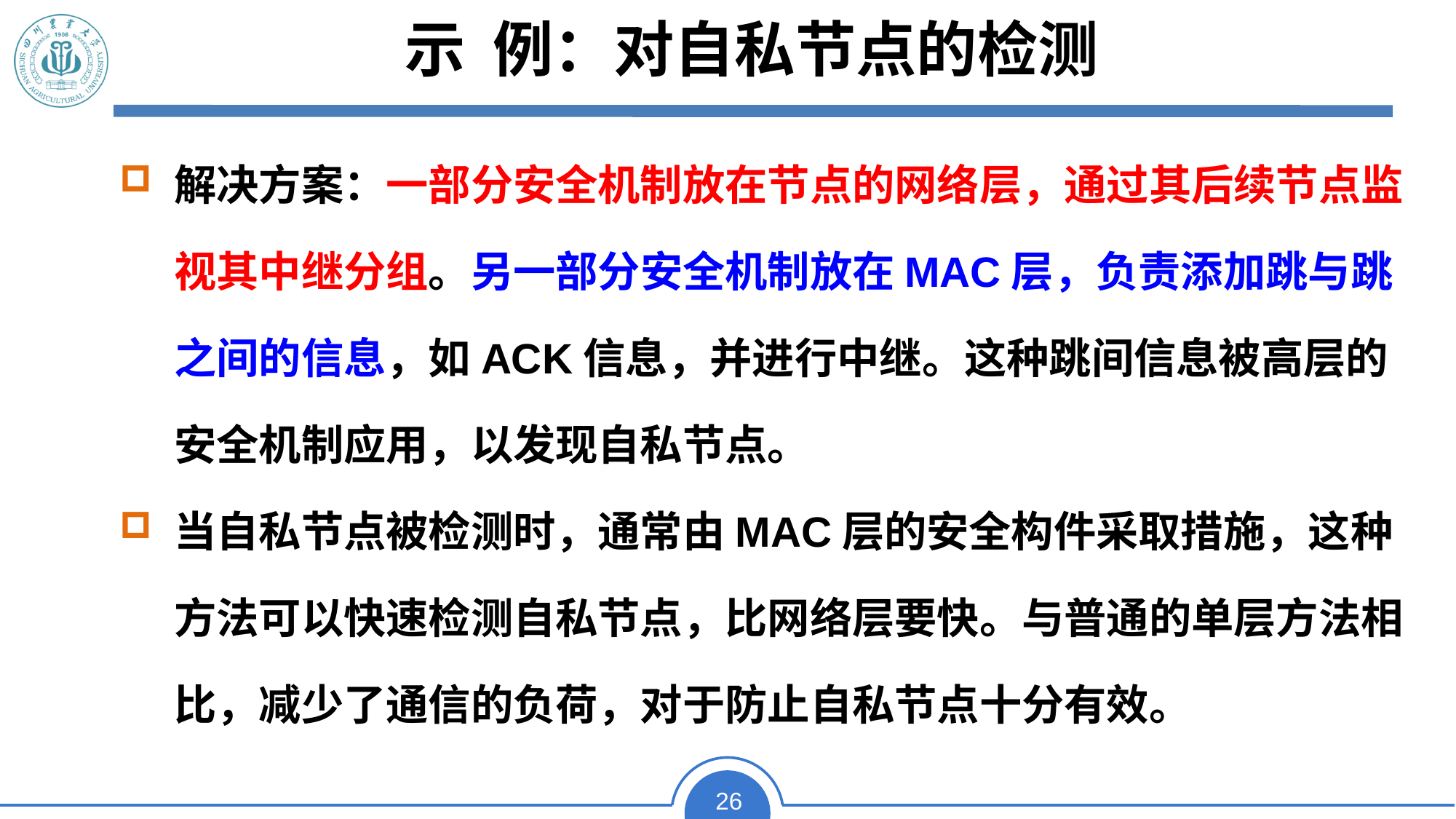

# 示  例：对自私节点的检测
解决方案：一部分安全机制放在节点的网络层，通过其后续节点监视其中继分组。另一部分安全机制放在MAC层，负责添加跳与跳之间的信息，如ACK信息，并进行中继。这种跳间信息被高层的安全机制应用，以发现自私节点。
当自私节点被检测时，通常由MAC层的安全构件采取措施，这种方法可以快速检测自私节点，比网络层要快。与普通的单层方法相比，减少了通信的负荷，对于防止自私节点十分有效。